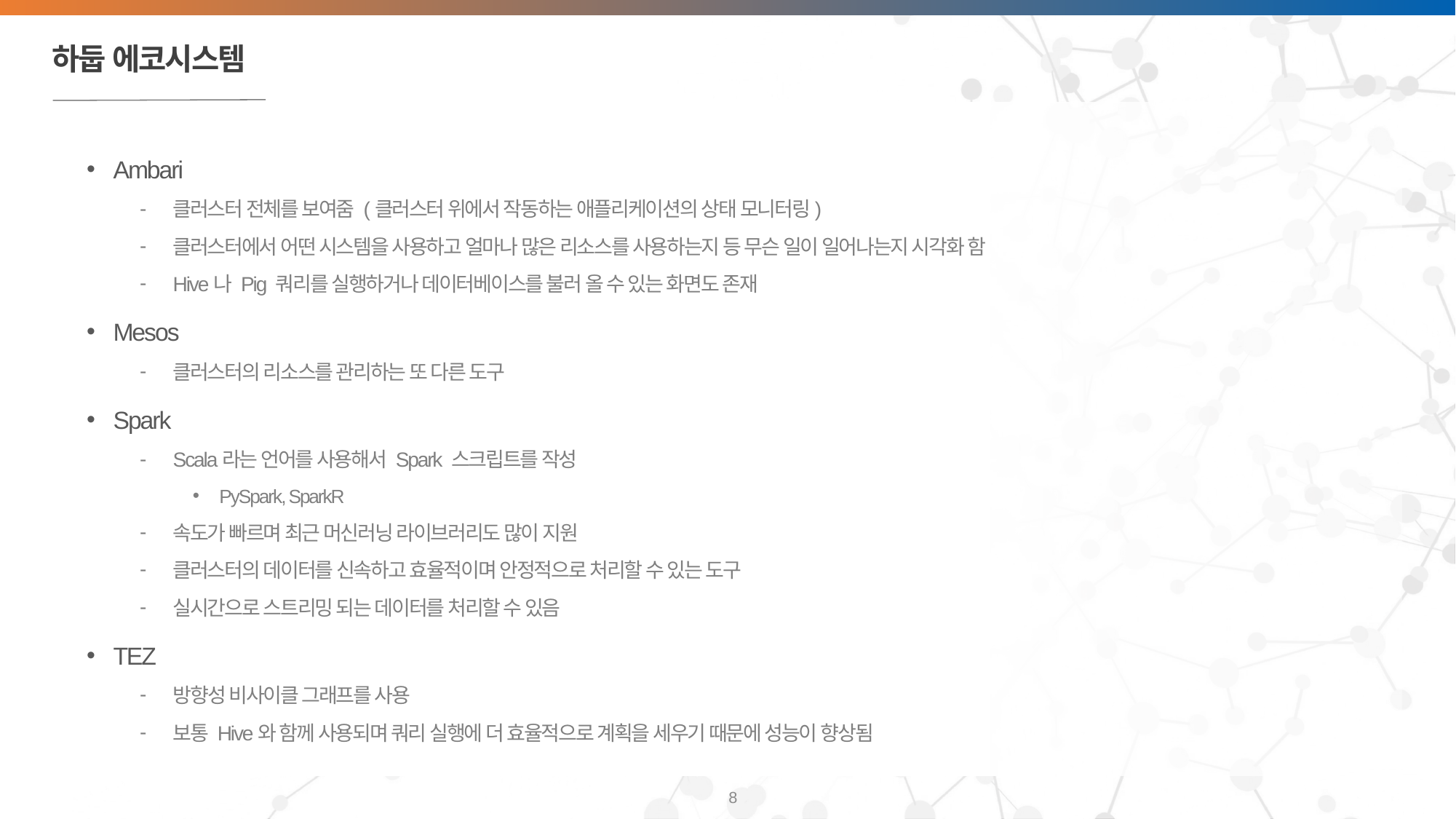

# 하둡 에코시스템

Ambari
클러스터 전체를 보여줌 (클러스터 위에서 작동하는 애플리케이션의 상태 모니터링)
클러스터에서 어떤 시스템을 사용하고 얼마나 많은 리소스를 사용하는지 등 무슨 일이 일어나는지 시각화 함
Hive나 Pig 쿼리를 실행하거나 데이터베이스를 불러 올 수 있는 화면도 존재
Mesos
클러스터의 리소스를 관리하는 또 다른 도구
Spark
Scala라는 언어를 사용해서 Spark 스크립트를 작성
PySpark, SparkR
속도가 빠르며 최근 머신러닝 라이브러리도 많이 지원
클러스터의 데이터를 신속하고 효율적이며 안정적으로 처리할 수 있는 도구
실시간으로 스트리밍 되는 데이터를 처리할 수 있음
TEZ
방향성 비사이클 그래프를 사용
보통 Hive와 함께 사용되며 쿼리 실행에 더 효율적으로 계획을 세우기 때문에 성능이 향상됨
8